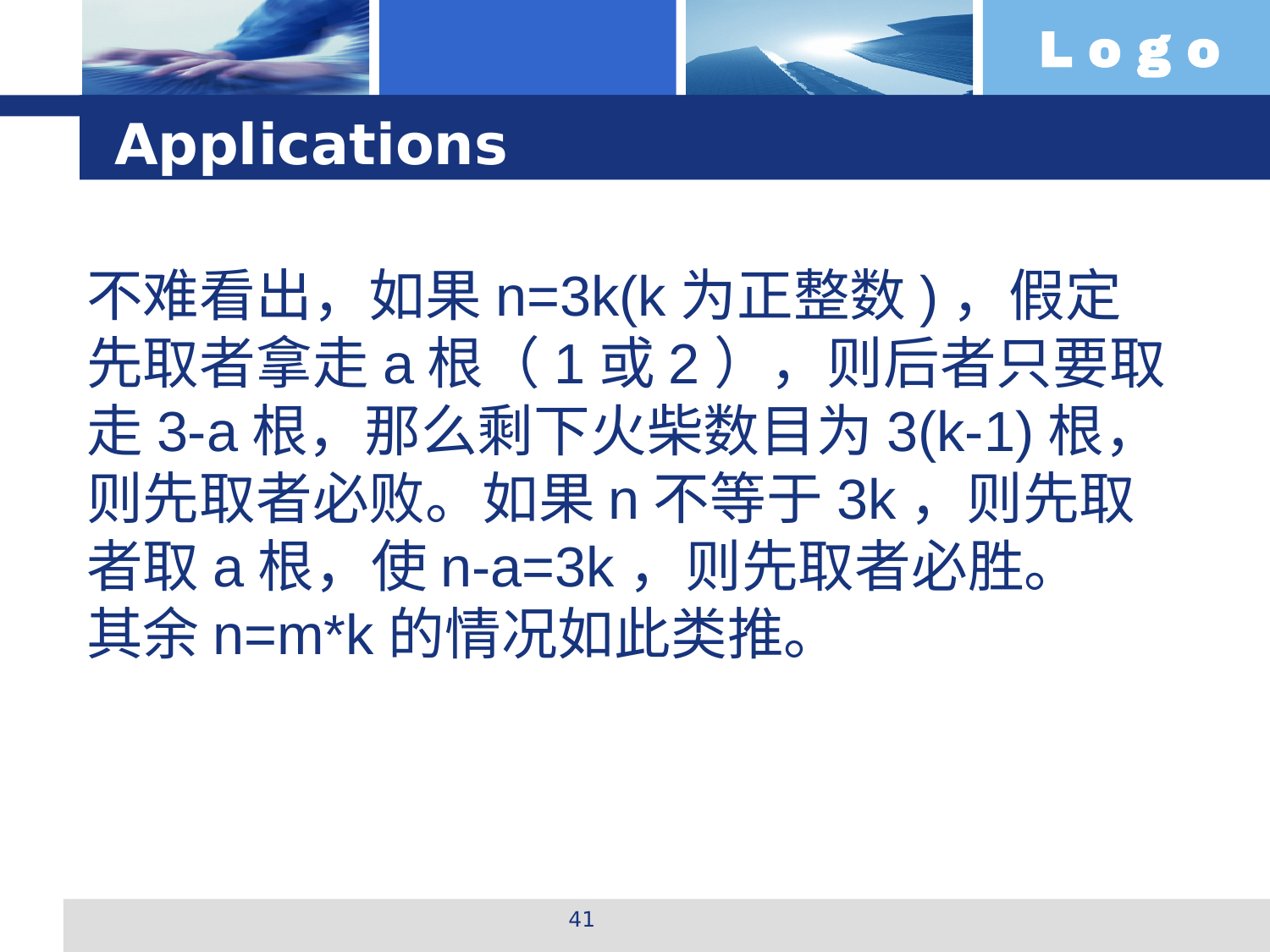

Applications
不难看出，如果n=3k(k为正整数)，假定先取者拿走a根（1或2），则后者只要取走3-a根，那么剩下火柴数目为3(k-1)根，则先取者必败。如果n不等于3k，则先取者取a根，使n-a=3k，则先取者必胜。
其余n=m*k的情况如此类推。
41